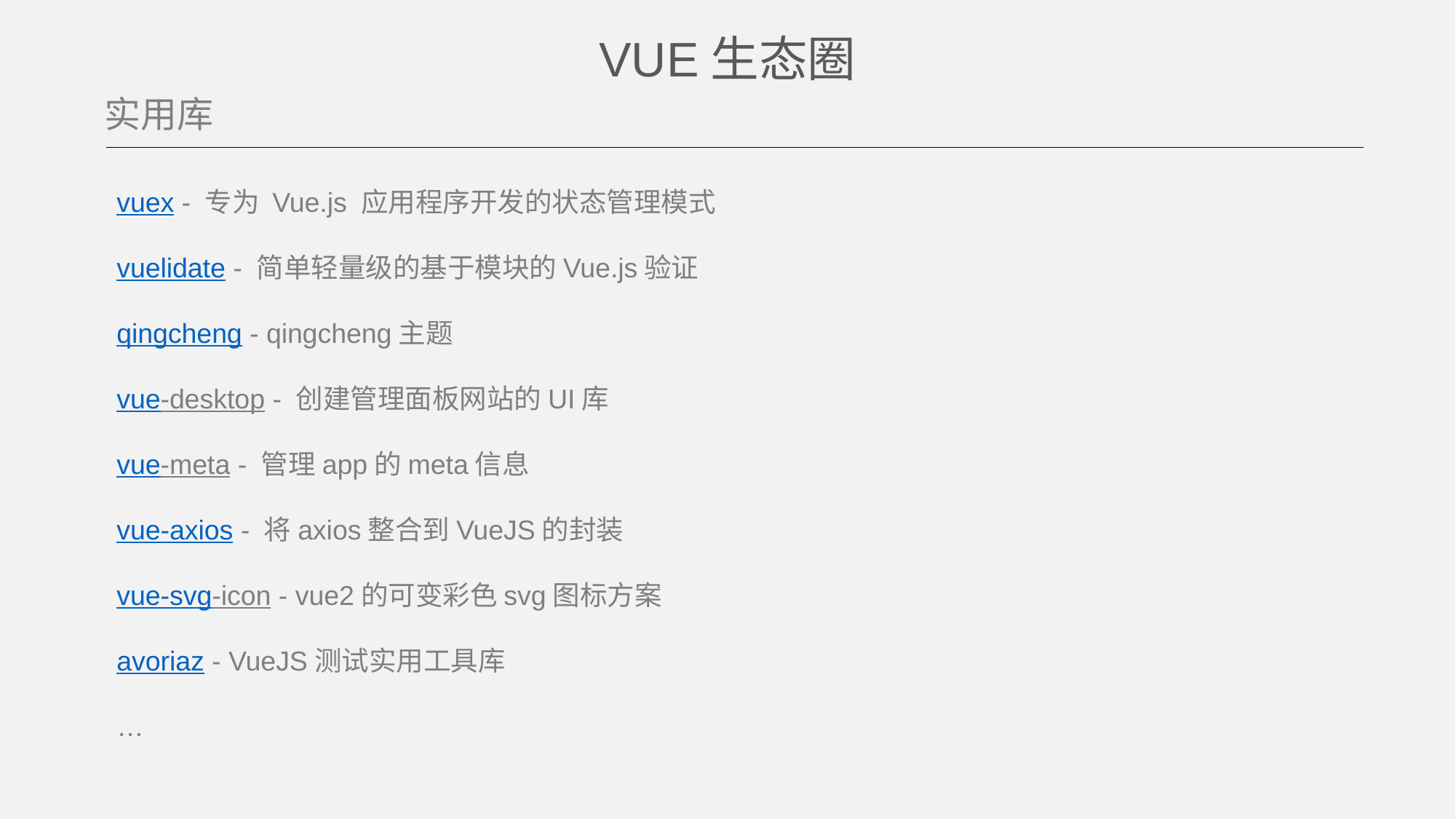

VUE生态圈
实用库

vuex - 专为 Vue.js 应用程序开发的状态管理模式
vuelidate - 简单轻量级的基于模块的Vue.js验证
qingcheng - qingcheng主题
vue-desktop - 创建管理面板网站的UI库
vue-meta - 管理app的meta信息
vue-axios - 将axios整合到VueJS的封装
vue-svg-icon - vue2的可变彩色svg图标方案
avoriaz - VueJS测试实用工具库

…